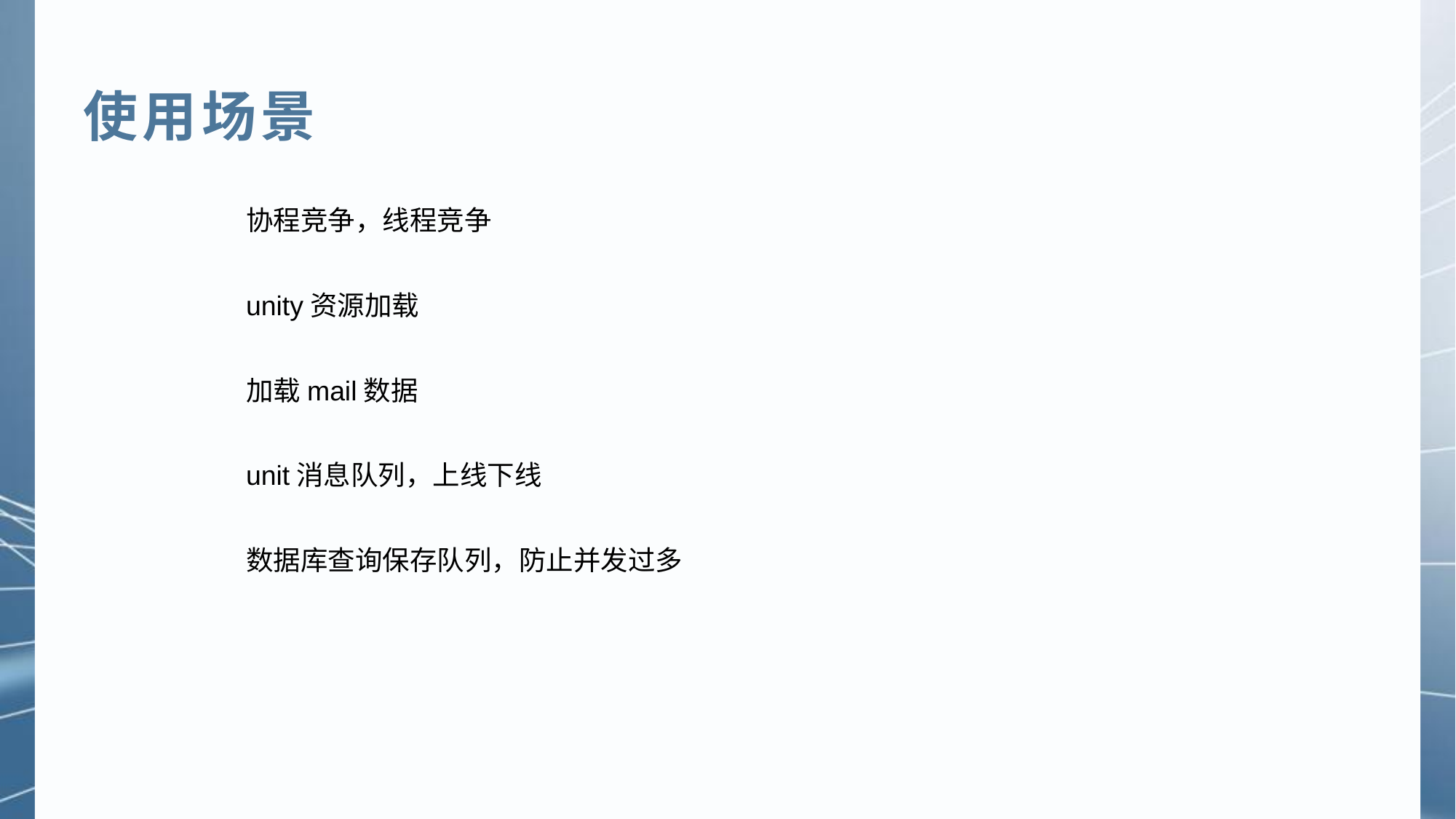

使用场景
协程竞争，线程竞争
unity资源加载
加载mail数据
unit消息队列，上线下线
数据库查询保存队列，防止并发过多